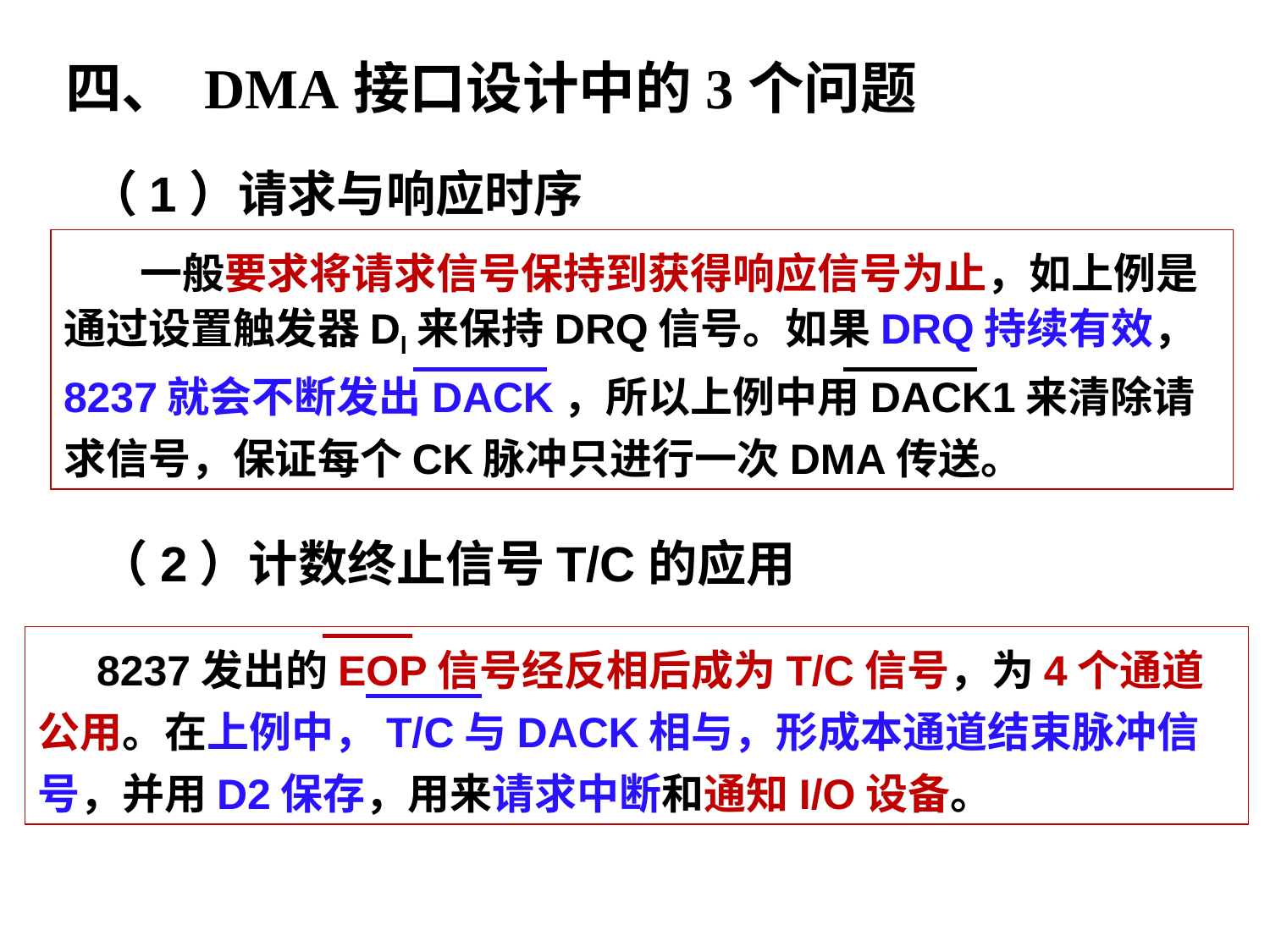

四、 DMA接口设计中的3个问题
（1）请求与响应时序
       一般要求将请求信号保持到获得响应信号为止，如上例是通过设置触发器Dl来保持DRQ信号。如果DRQ持续有效，8237就会不断发出DACK，所以上例中用DACK1来清除请求信号，保证每个CK脉冲只进行一次DMA传送。
（2）计数终止信号T/C的应用
     8237发出的EOP信号经反相后成为T/C信号，为4个通道公用。在上例中，T/C与DACK相与，形成本通道结束脉冲信号，并用D2保存，用来请求中断和通知I/O设备。
139